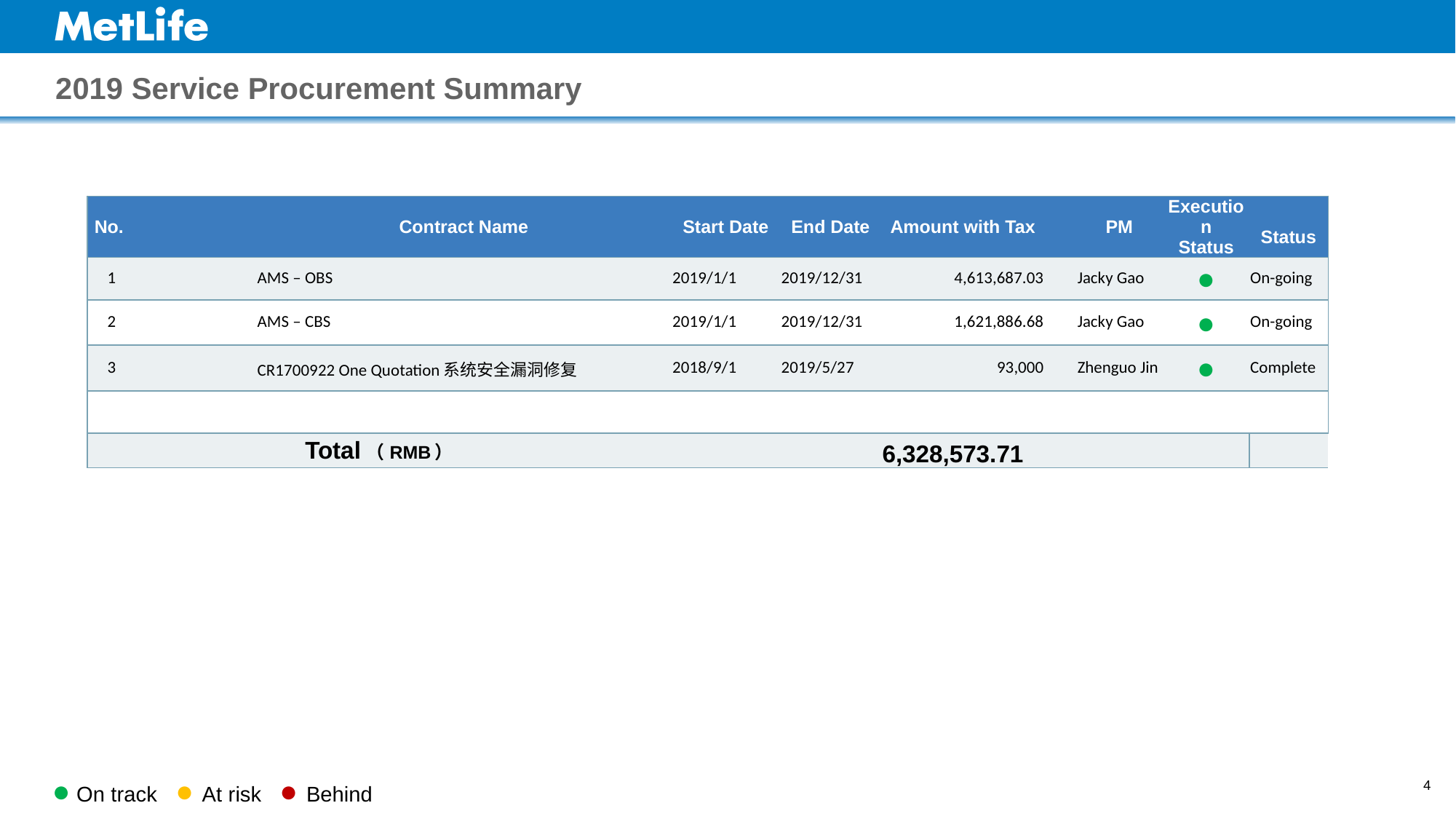

# 2019 Service Procurement Summary
| No. |  | Contract Name | Start Date | End Date | Amount with Tax | PM | Execution Status | Status |
| --- | --- | --- | --- | --- | --- | --- | --- | --- |
| 1 |  | AMS – OBS | 2019/1/1 | 2019/12/31 | 4,613,687.03 | Jacky Gao | ● | On-going |
| 2 |  | AMS – CBS | 2019/1/1 | 2019/12/31 | 1,621,886.68 | Jacky Gao | ● | On-going |
| 3 |  | CR1700922 One Quotation系统安全漏洞修复 | 2018/9/1 | 2019/5/27 | 93,000 | Zhenguo Jin | ● | Complete |
|  |  |  |  |  |  |  |  |  |
| Total（RMB） |  |  |  |  | 6,328,573.71 |  |  |  |
● On track   ● At risk   ● Behind